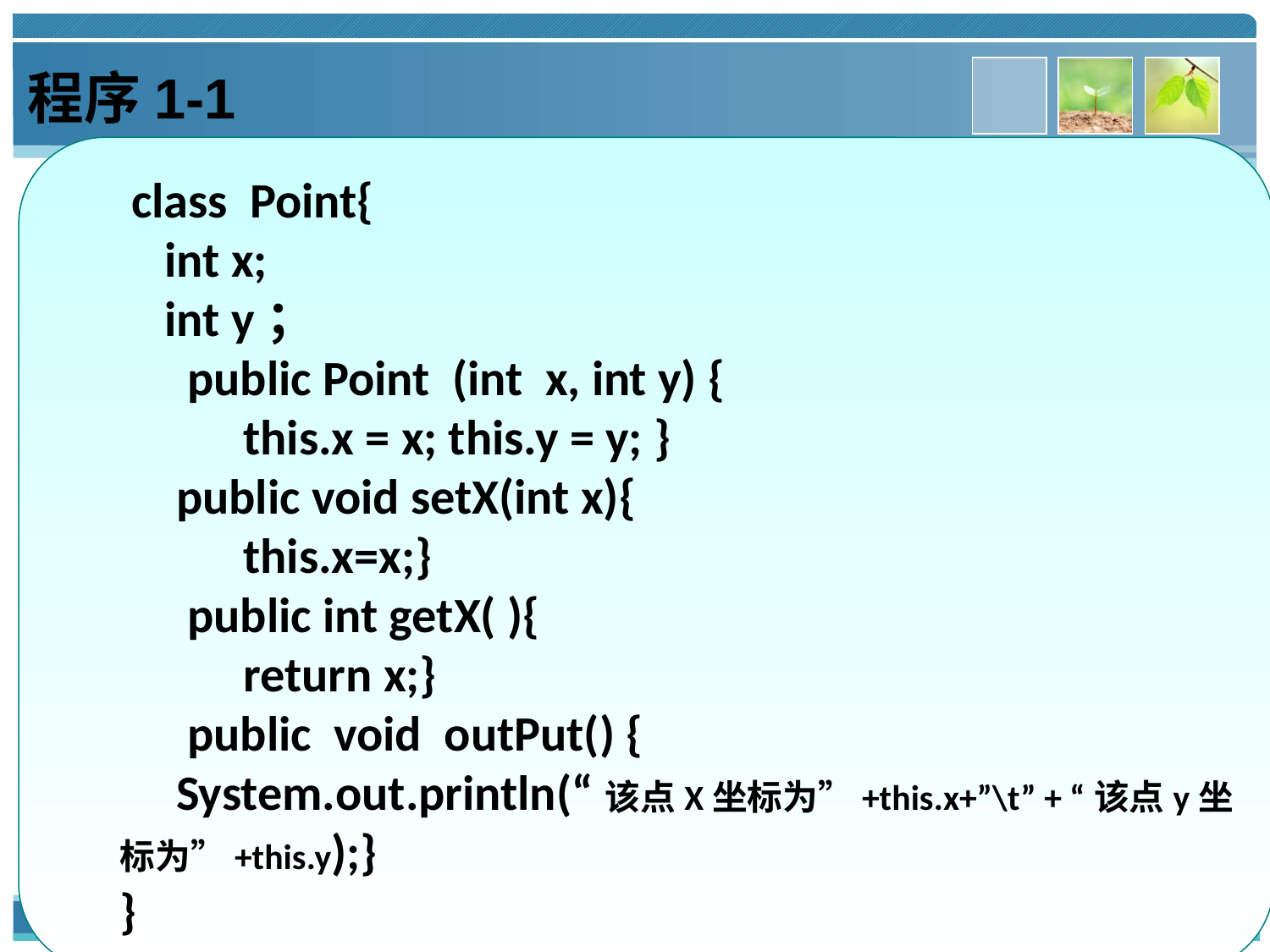

程序1-1
 class  Point{
    int x;
    int y；
      public Point  (int  x, int y) {
           this.x = x; this.y = y; }
     public void setX(int x){
           this.x=x;}
      public int getX( ){
           return x;}
      public  void  outPut() {
     System.out.println(“该点X坐标为”+this.x+”\t” + “该点y坐标为”+this.y);}
}